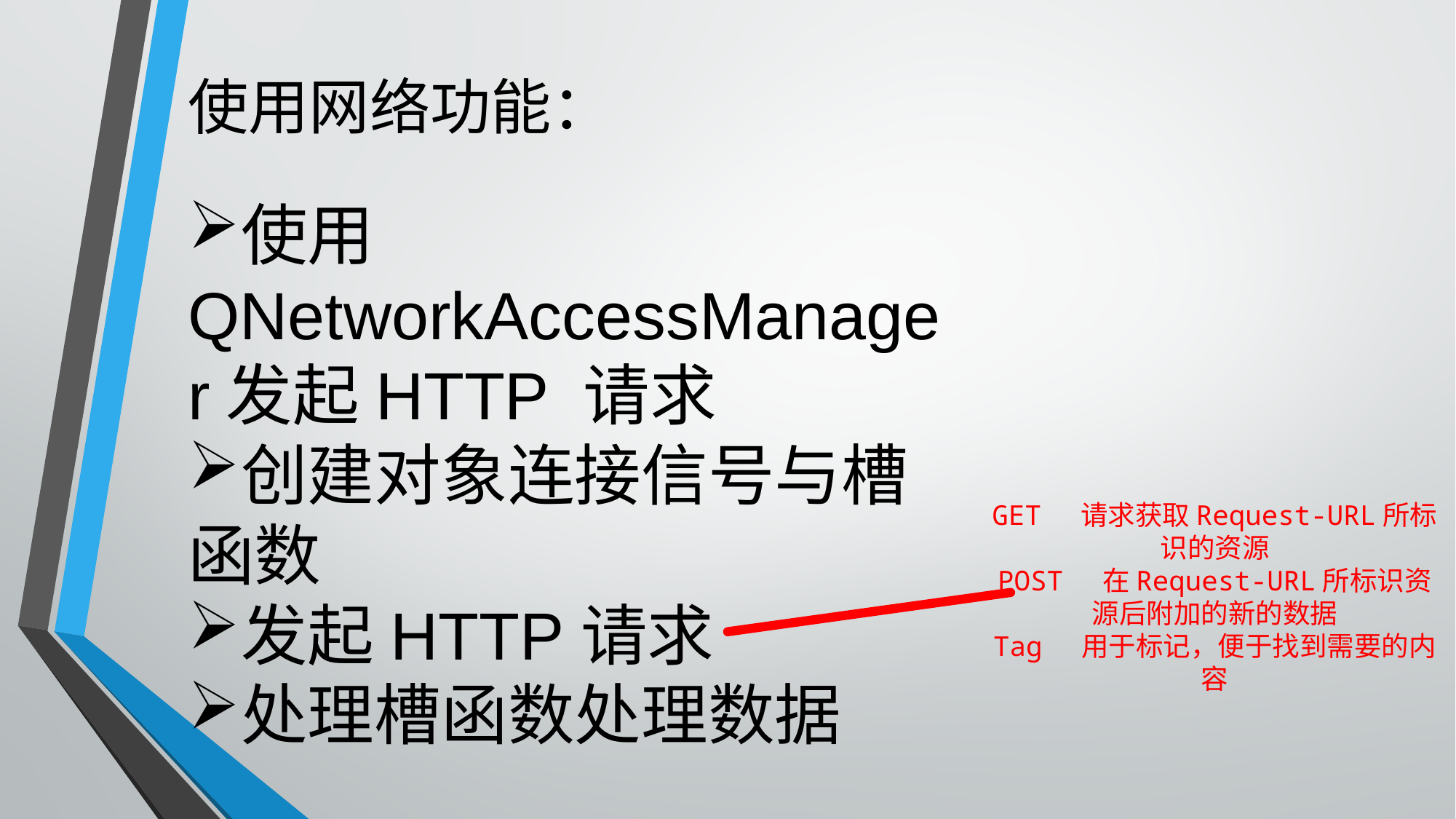

# 使用网络功能：
使用QNetworkAccessManager发起HTTP 请求
创建对象连接信号与槽函数
发起HTTP请求
处理槽函数处理数据

GET  请求获取Request-URL所标识的资源
POST  在Request-URL所标识资源后附加的新的数据
Tag  用于标记，便于找到需要的内容